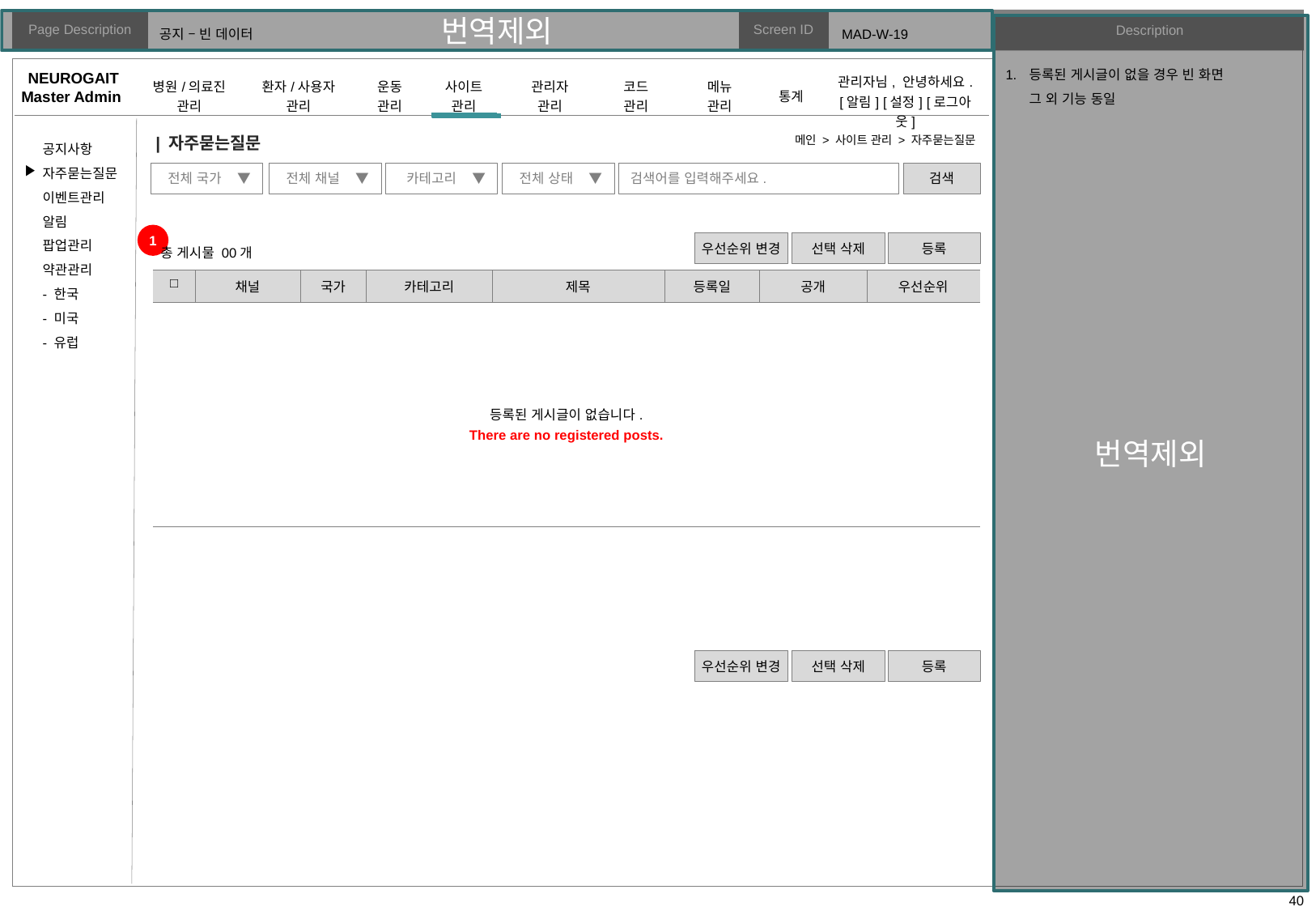

# 공지 – 빈 데이터
MAD-W-19
등록된 게시글이 없을 경우 빈 화면
그 외 기능 동일

| 자주묻는질문
메인 > 사이트 관리 > 자주묻는질문
▶
전체 국가    ▼
전체 채널    ▼
카테고리    ▼
전체 상태    ▼
검색어를 입력해주세요.
검색
1
우선순위 변경
선택 삭제
등록
총 게시물 00개
| □ | 채널 | 국가 | 카테고리 | 제목 | 등록일 | 공개 | 우선순위 |
| --- | --- | --- | --- | --- | --- | --- | --- |
| 등록된 게시글이 없습니다. |  |  |  |  |  |  |  |
There are no registered posts.
우선순위 변경
선택 삭제
등록